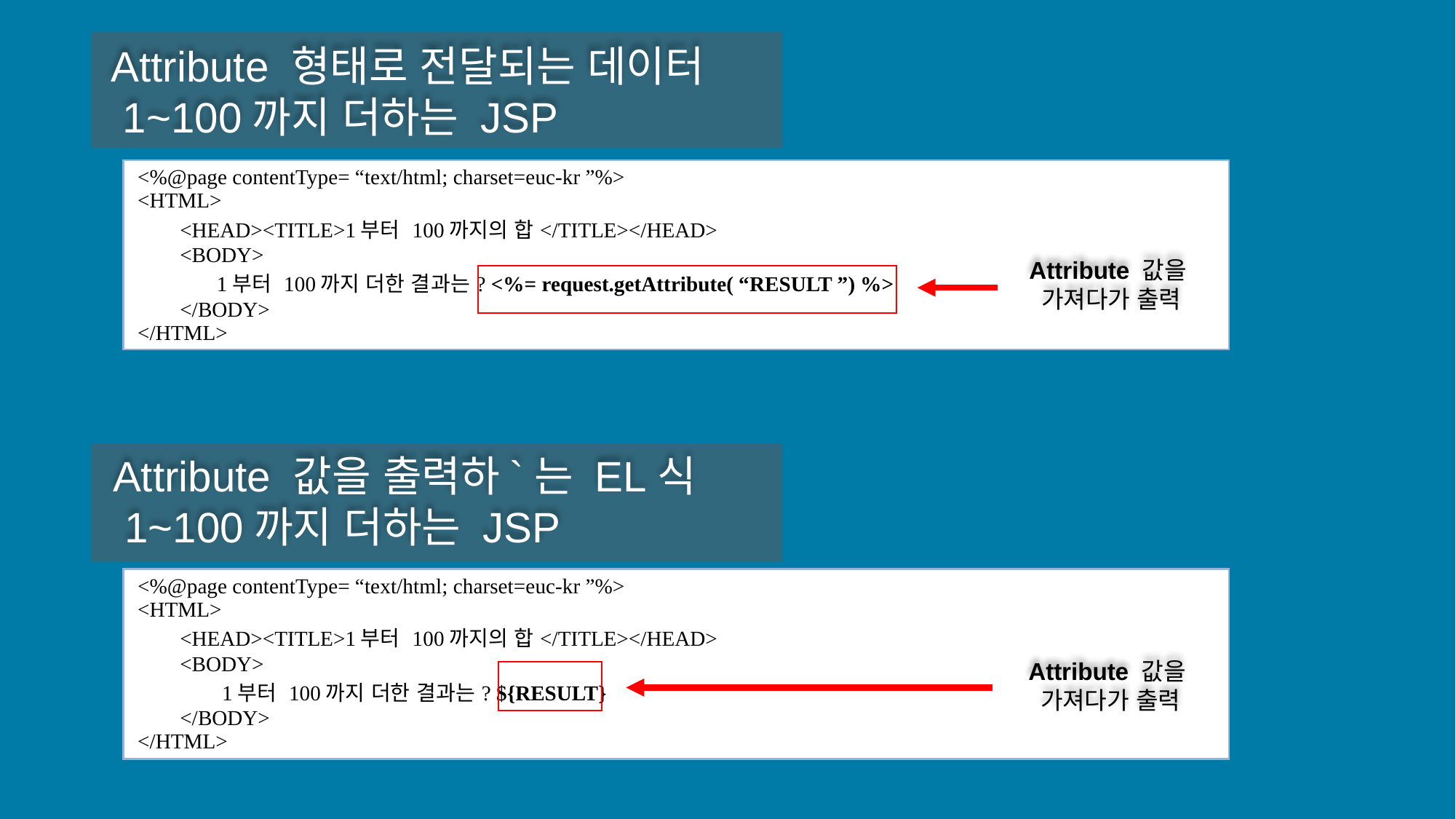

Attribute 형태로 전달되는 데이터
 1~100까지 더하는 JSP
| <%@page contentType= “text/html; charset=euc-kr ”%> <HTML> <HEAD><TITLE>1부터 100까지의 합</TITLE></HEAD> <BODY> 1부터 100까지 더한 결과는? <%= request.getAttribute( “RESULT ”) %> </BODY> </HTML> |
| --- |
Attribute 값을
가져다가 출력

Attribute 값을 출력하`는 EL식
 1~100까지 더하는 JSP
| <%@page contentType= “text/html; charset=euc-kr ”%> <HTML> <HEAD><TITLE>1부터 100까지의 합</TITLE></HEAD> <BODY> 1부터 100까지 더한 결과는? ${RESULT} </BODY> </HTML> |
| --- |
Attribute 값을
가져다가 출력